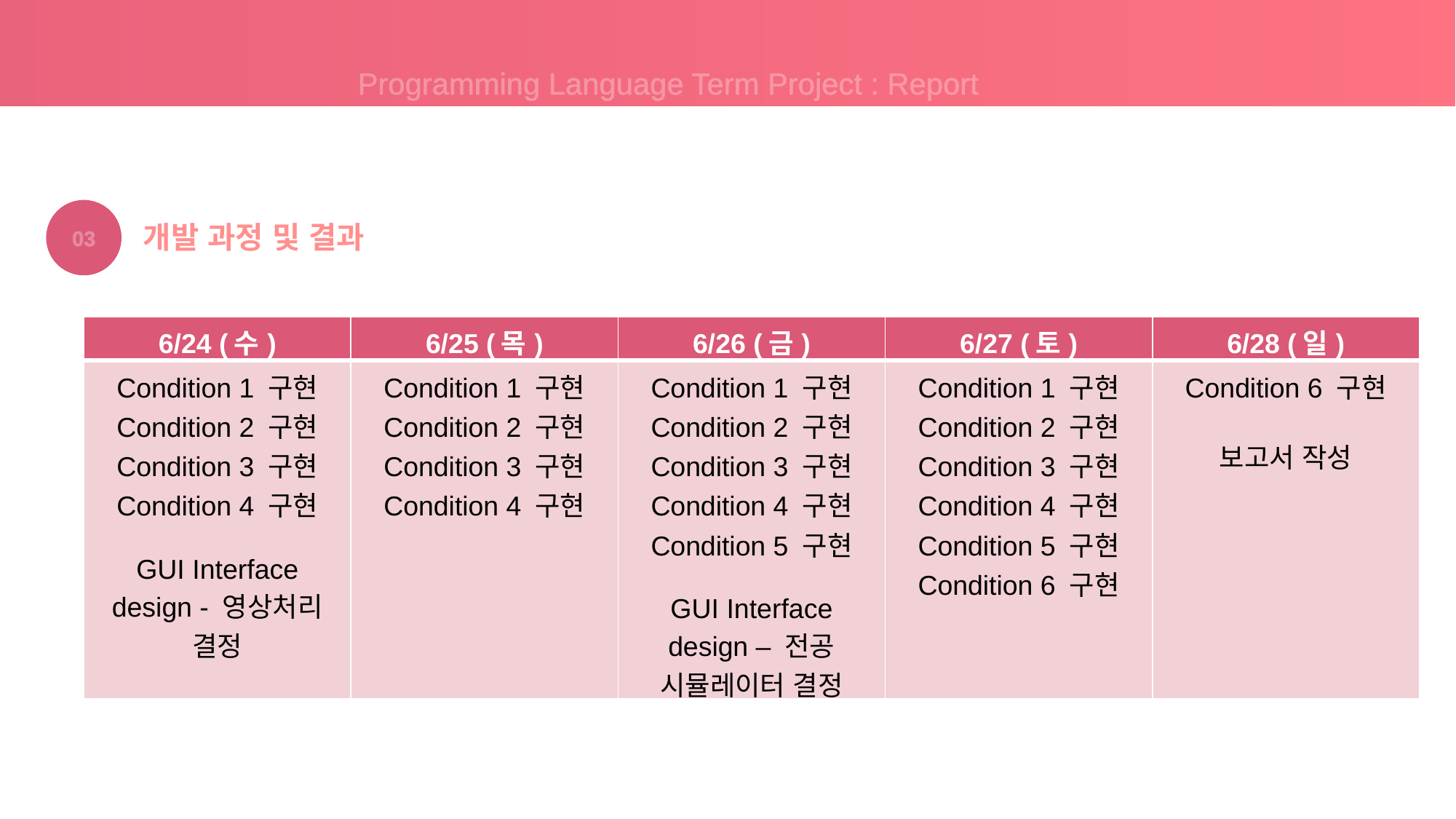

Programming Language Term Project : Report
03
개발 과정 및 결과
| 6/24 (수) | 6/25 (목) | 6/26 (금) | 6/27 (토) | 6/28 (일) |
| --- | --- | --- | --- | --- |
| Condition 1 구현 Condition 2 구현 Condition 3 구현 Condition 4 구현 GUI Interface design - 영상처리 결정 | Condition 1 구현 Condition 2 구현 Condition 3 구현 Condition 4 구현 | Condition 1 구현 Condition 2 구현 Condition 3 구현 Condition 4 구현 Condition 5 구현 GUI Interface design – 전공 시뮬레이터 결정 | Condition 1 구현 Condition 2 구현 Condition 3 구현 Condition 4 구현 Condition 5 구현 Condition 6 구현 | Condition 6 구현 보고서 작성 |